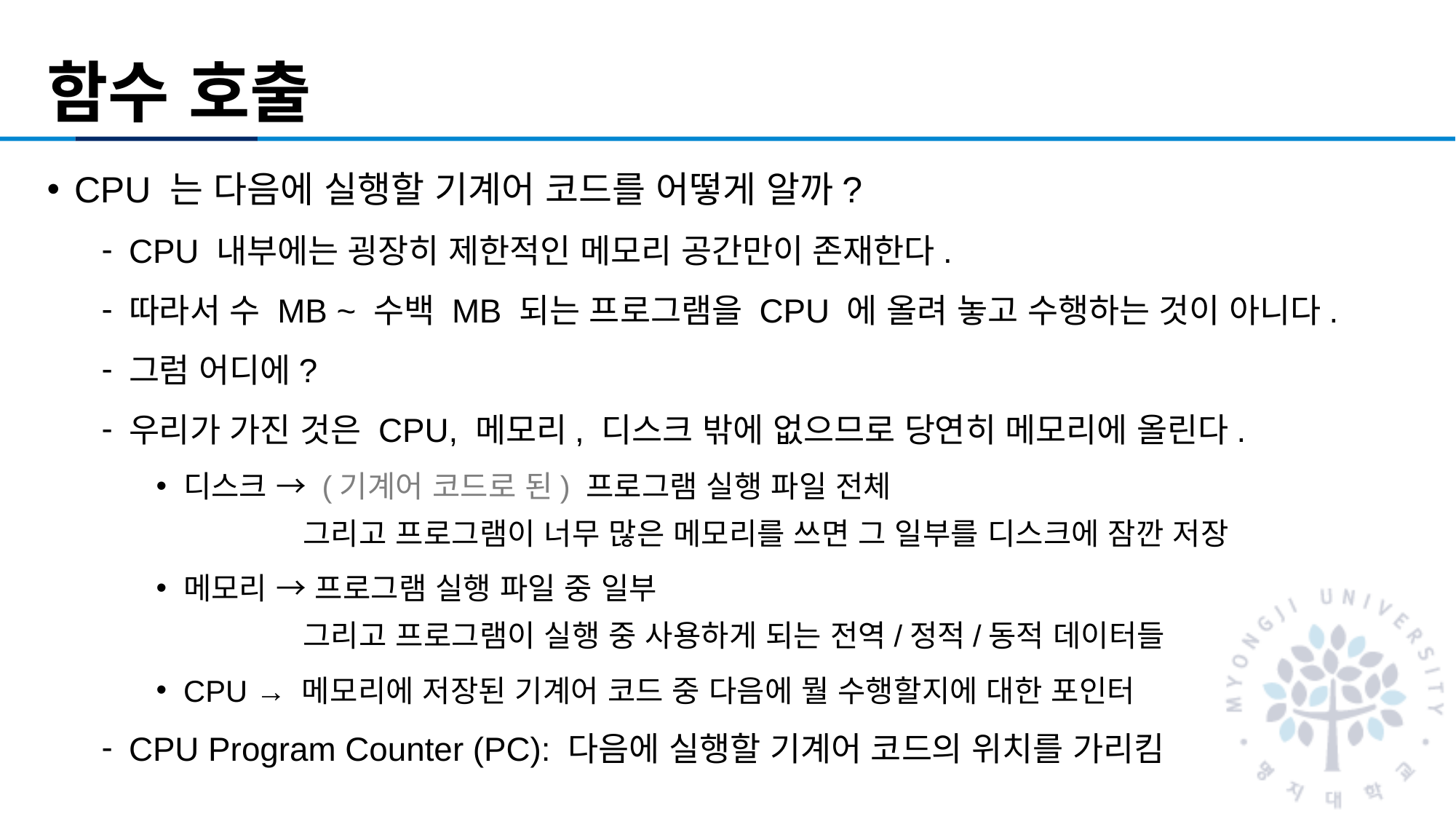

# 함수 호출
CPU 는 다음에 실행할 기계어 코드를 어떻게 알까?
CPU 내부에는 굉장히 제한적인 메모리 공간만이 존재한다.
따라서 수 MB ~ 수백 MB 되는 프로그램을 CPU 에 올려 놓고 수행하는 것이 아니다.
그럼 어디에?
우리가 가진 것은 CPU, 메모리, 디스크 밖에 없으므로 당연히 메모리에 올린다.
디스크 → (기계어 코드로 된) 프로그램 실행 파일 전체
              그리고 프로그램이 너무 많은 메모리를 쓰면 그 일부를 디스크에 잠깐 저장
메모리 → 프로그램 실행 파일 중 일부
              그리고 프로그램이 실행 중 사용하게 되는 전역/정적/동적 데이터들
CPU → 메모리에 저장된 기계어 코드 중 다음에 뭘 수행할지에 대한 포인터
CPU Program Counter (PC): 다음에 실행할 기계어 코드의 위치를 가리킴